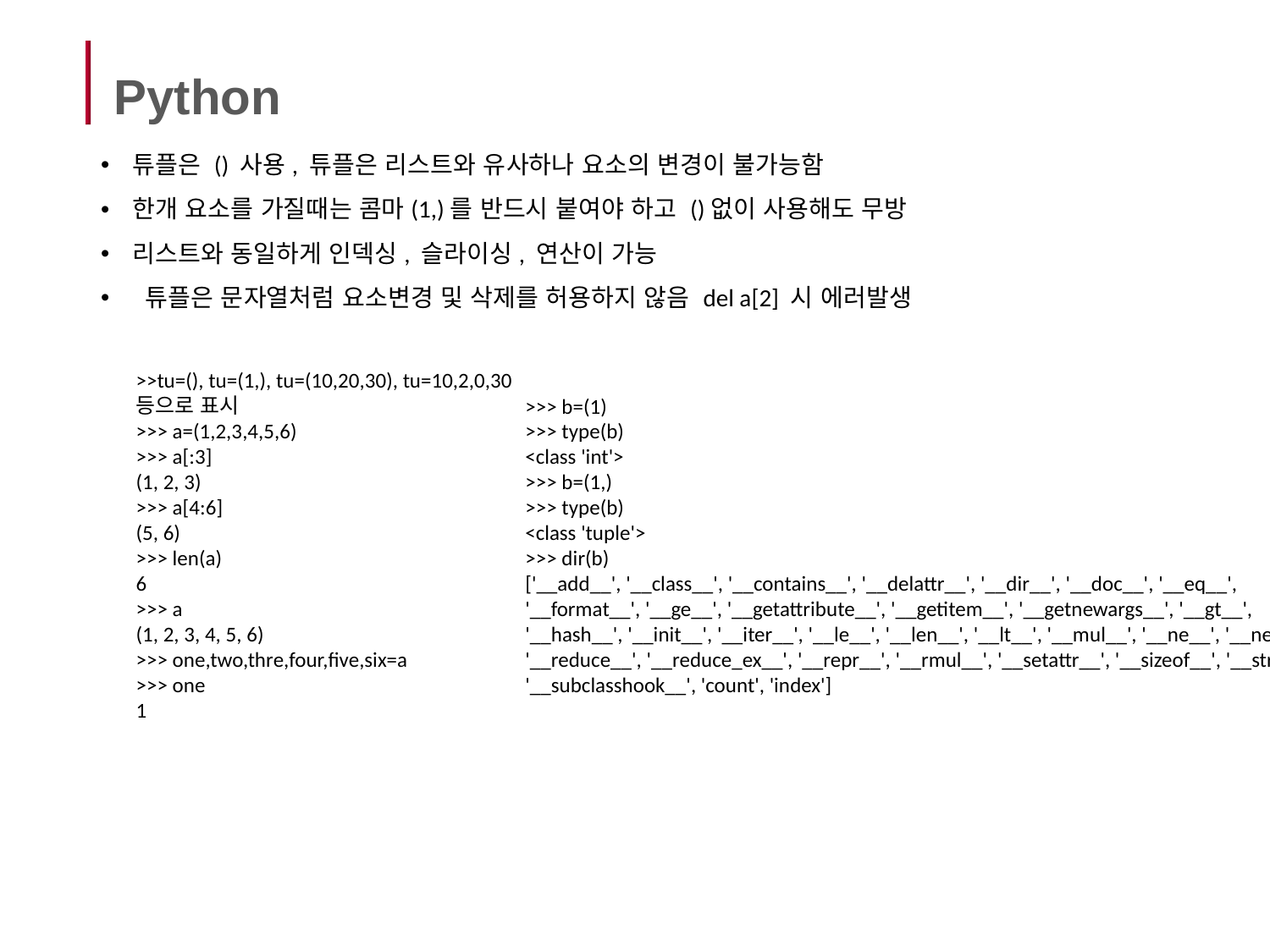

튜플은 () 사용, 튜플은 리스트와 유사하나 요소의 변경이 불가능함
한개 요소를 가질때는 콤마(1,)를 반드시 붙여야 하고 ()없이 사용해도 무방
리스트와 동일하게 인덱싱, 슬라이싱, 연산이 가능
 튜플은 문자열처럼 요소변경 및 삭제를 허용하지 않음 del a[2] 시 에러발생

>>tu=(), tu=(1,), tu=(10,20,30), tu=10,2,0,30 등으로 표시
>>> a=(1,2,3,4,5,6)
>>> a[:3]
(1, 2, 3)
>>> a[4:6]
(5, 6)
>>> len(a)
6
>>> a
(1, 2, 3, 4, 5, 6)
>>> one,two,thre,four,five,six=a
>>> one
1
>>> b=(1)
>>> type(b)
<class 'int'>
>>> b=(1,)
>>> type(b)
<class 'tuple'>
>>> dir(b)
['__add__', '__class__', '__contains__', '__delattr__', '__dir__', '__doc__', '__eq__', '__format__', '__ge__', '__getattribute__', '__getitem__', '__getnewargs__', '__gt__', '__hash__', '__init__', '__iter__', '__le__', '__len__', '__lt__', '__mul__', '__ne__', '__new__', '__reduce__', '__reduce_ex__', '__repr__', '__rmul__', '__setattr__', '__sizeof__', '__str__', '__subclasshook__', 'count', 'index']